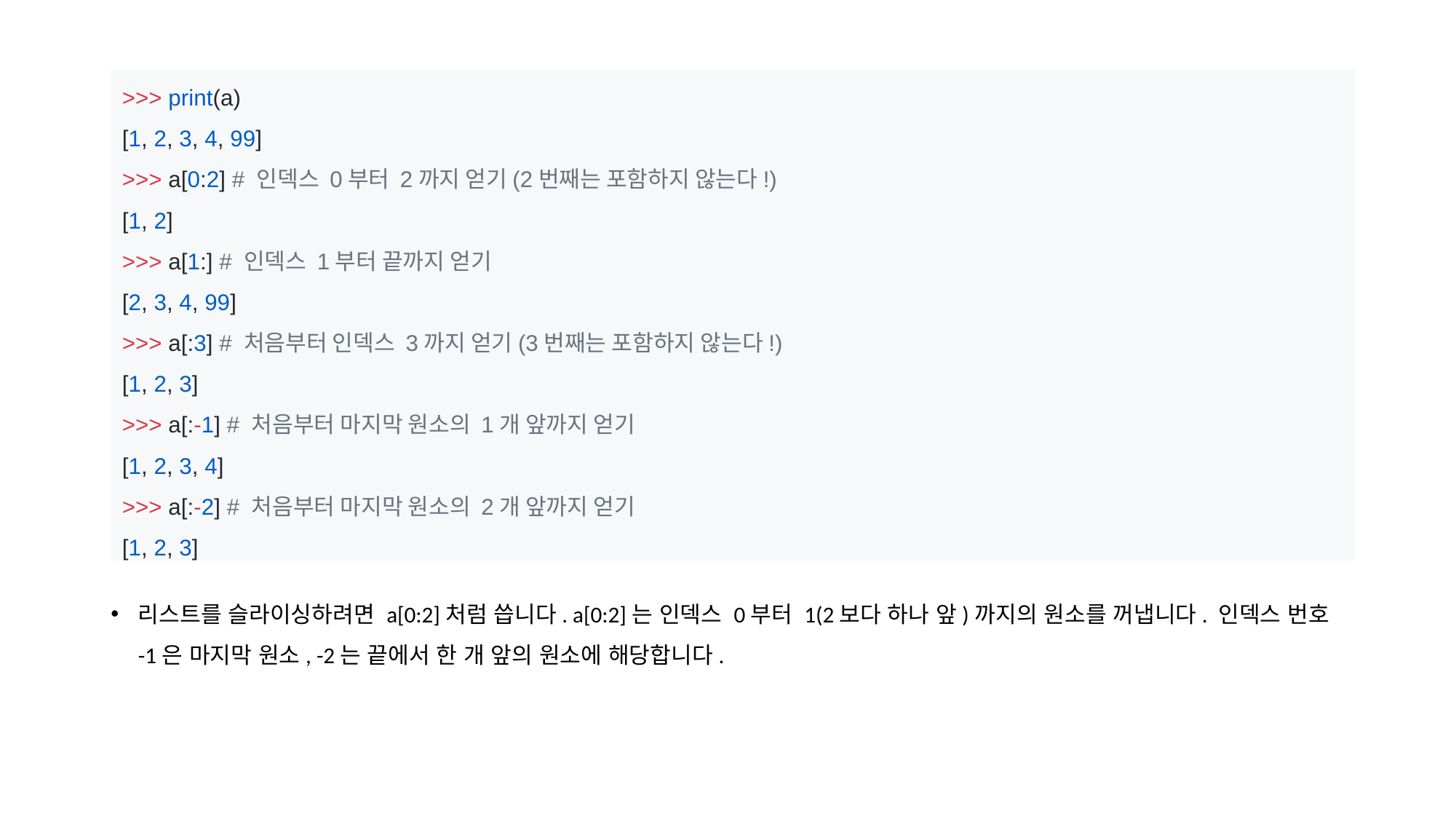

>>> print(a)
[1, 2, 3, 4, 99]
>>> a[0:2] # 인덱스 0부터 2까지 얻기(2번째는 포함하지 않는다!)
[1, 2]
>>> a[1:] # 인덱스 1부터 끝까지 얻기
[2, 3, 4, 99]
>>> a[:3] # 처음부터 인덱스 3까지 얻기(3번째는 포함하지 않는다!)
[1, 2, 3]
>>> a[:-1] # 처음부터 마지막 원소의 1개 앞까지 얻기
[1, 2, 3, 4]
>>> a[:-2] # 처음부터 마지막 원소의 2개 앞까지 얻기
[1, 2, 3]
리스트를 슬라이싱하려면 a[0:2]처럼 씁니다. a[0:2]는 인덱스 0부터 1(2보다 하나 앞)까지의 원소를 꺼냅니다. 인덱스 번호 -1은 마지막 원소, -2는 끝에서 한 개 앞의 원소에 해당합니다.